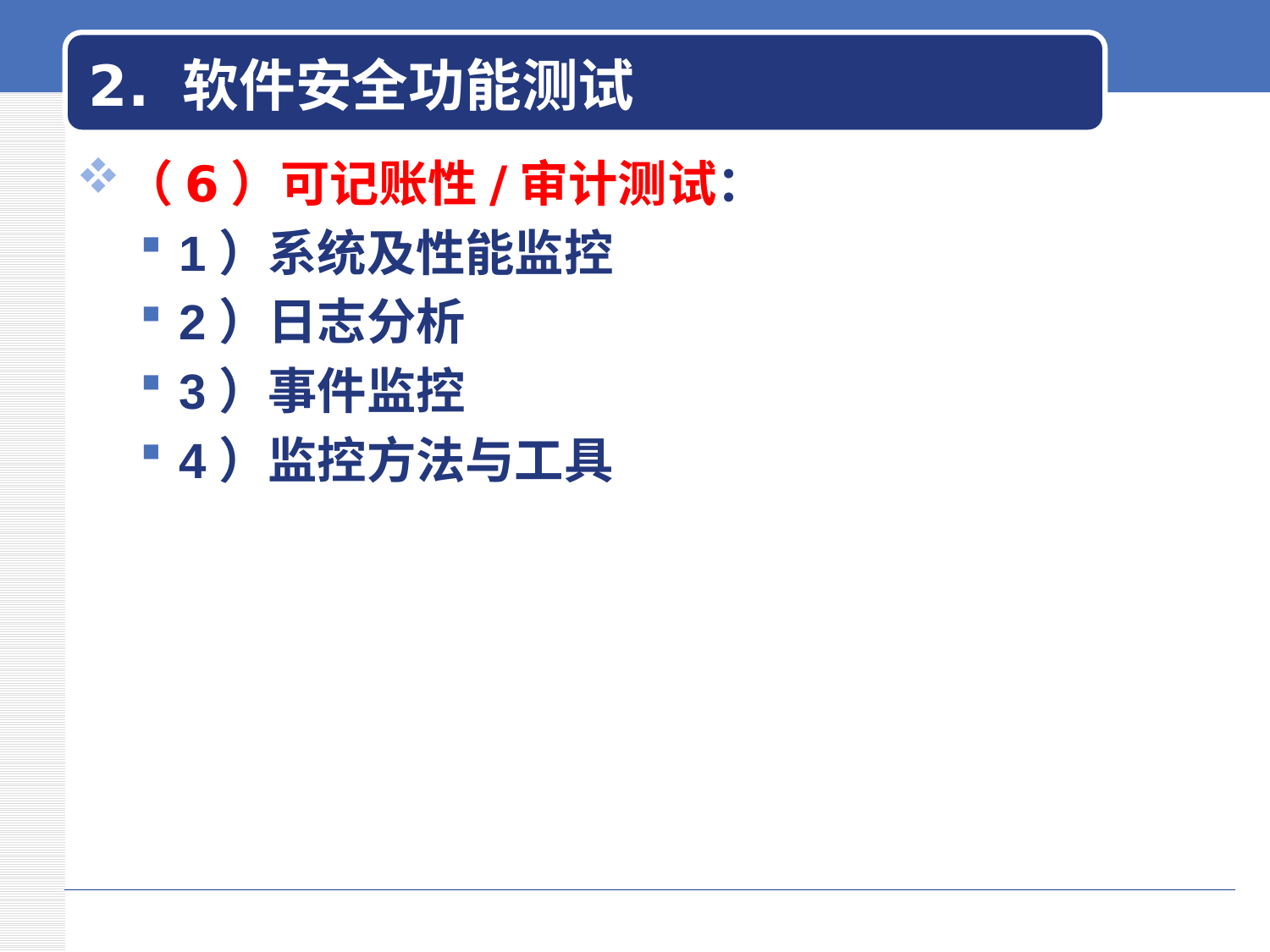

# 2. 软件安全功能测试
（6）可记账性/审计测试：
1）系统及性能监控
2）日志分析
3）事件监控
4）监控方法与工具